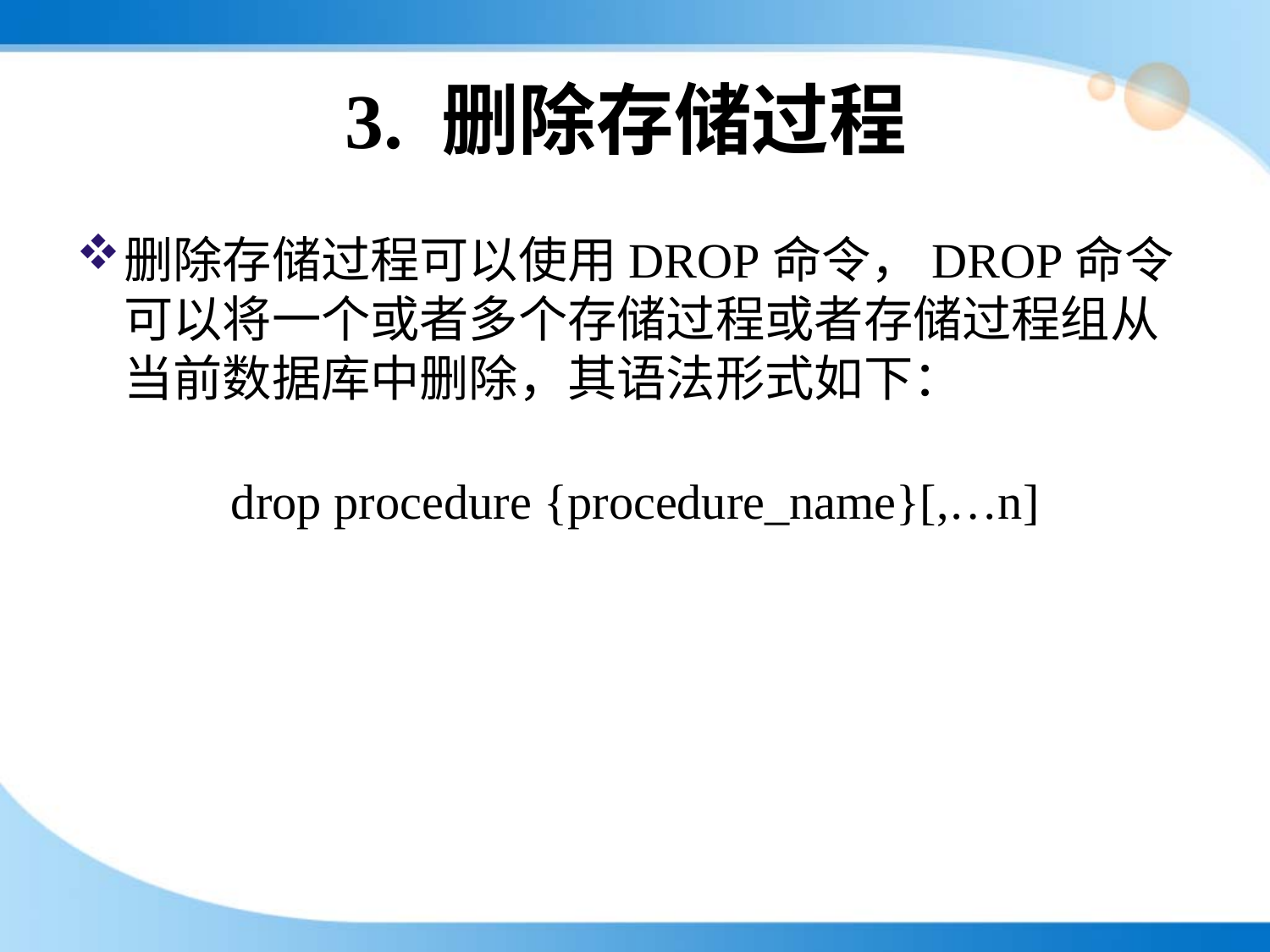

# 3. 删除存储过程
删除存储过程可以使用DROP命令，DROP命令可以将一个或者多个存储过程或者存储过程组从当前数据库中删除，其语法形式如下：

drop procedure {procedure_name}[,…n]